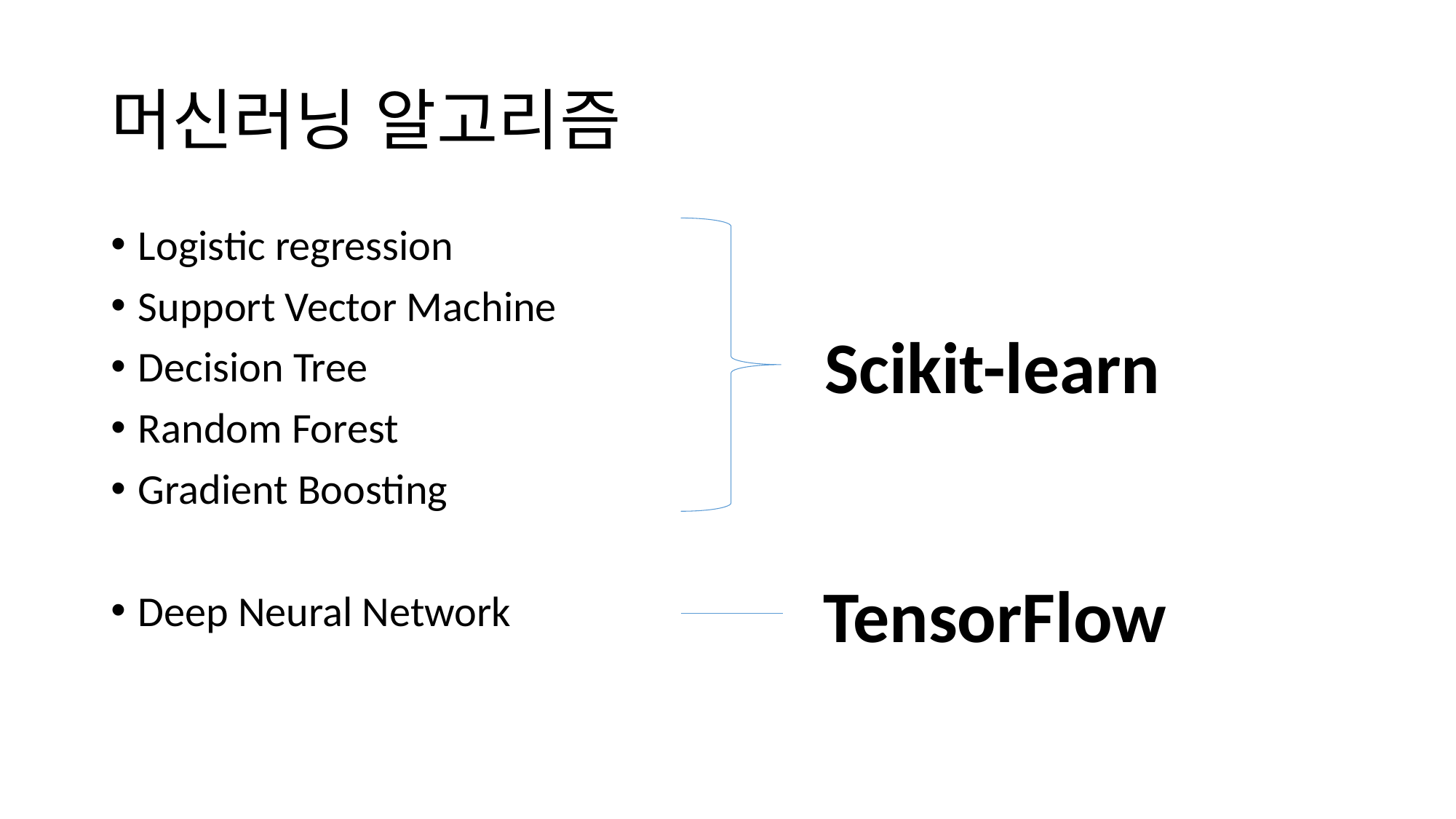

# 머신러닝 알고리즘
Logistic regression
Support Vector Machine
Decision Tree
Random Forest
Gradient Boosting

Deep Neural Network

Scikit-learn
TensorFlow